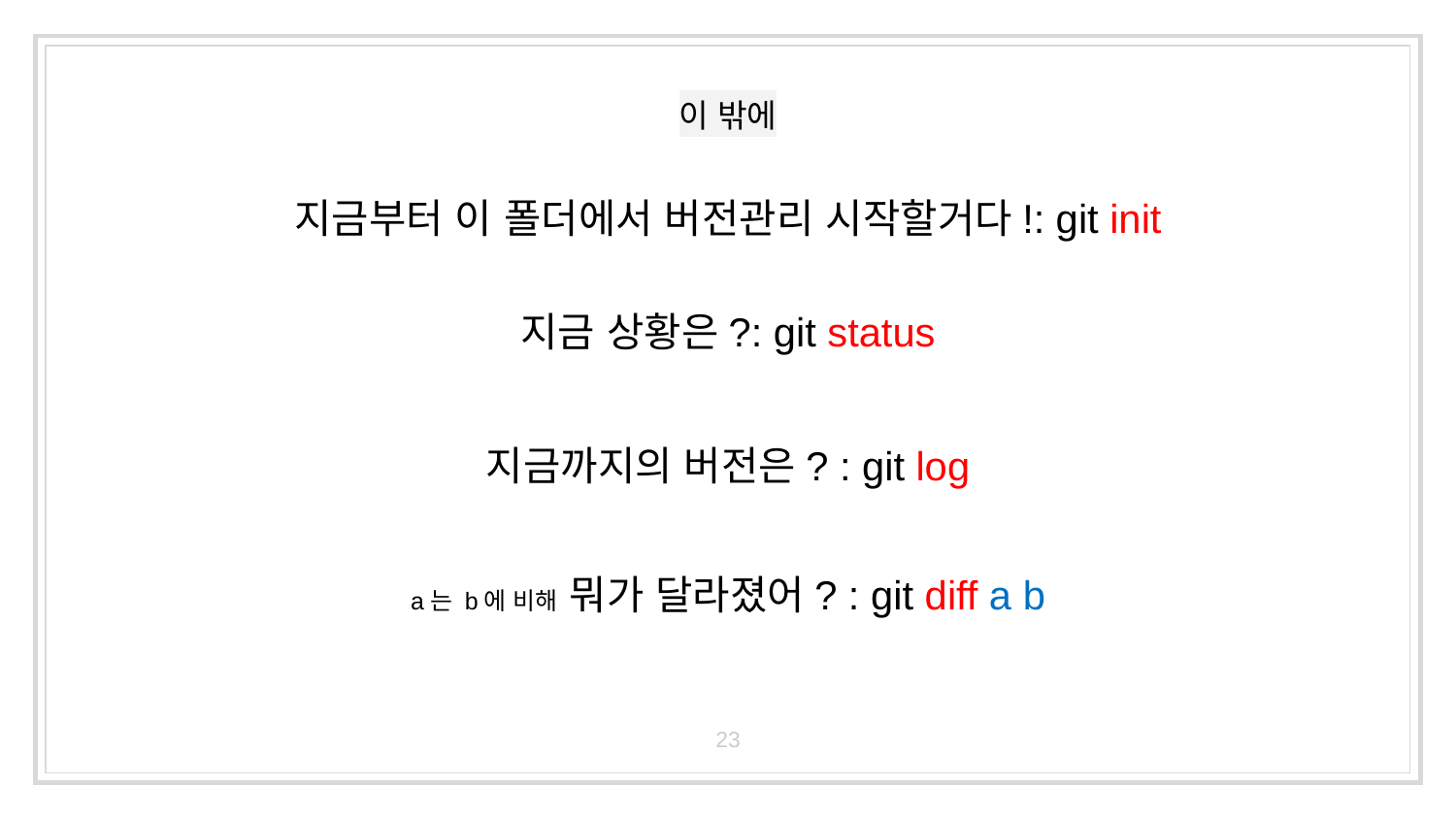

# 이 밖에
지금부터 이 폴더에서 버전관리 시작할거다!: git init
지금 상황은?: git status
지금까지의 버전은? : git log
a는 b에 비해 뭐가 달라졌어? : git diff a b
23